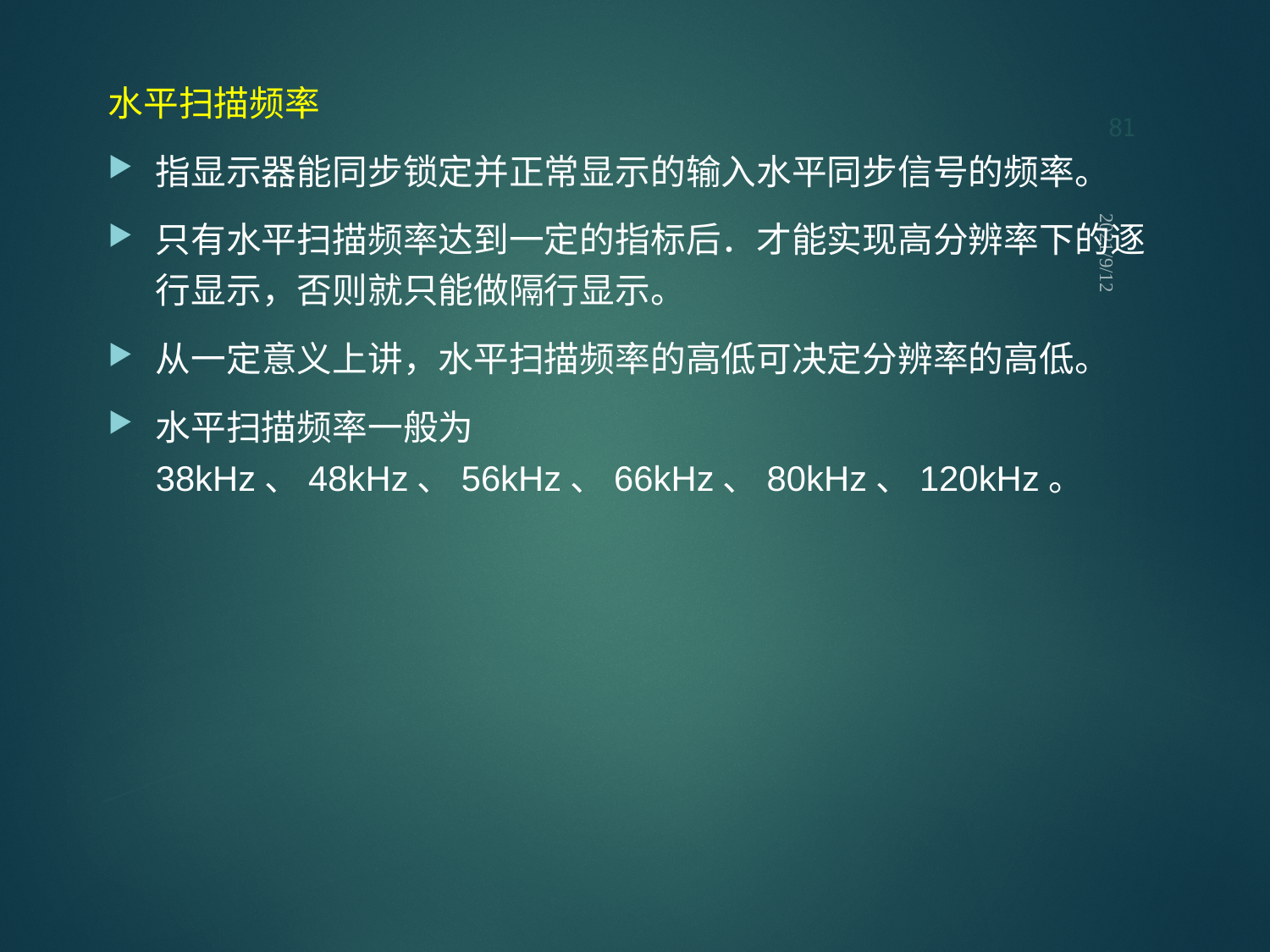

81
水平扫描频率
指显示器能同步锁定并正常显示的输入水平同步信号的频率。
只有水平扫描频率达到一定的指标后．才能实现高分辨率下的逐行显示，否则就只能做隔行显示。
从一定意义上讲，水平扫描频率的高低可决定分辨率的高低。
水平扫描频率一般为38kHz、48kHz、56kHz、66kHz、80kHz、120kHz。
2021/9/12